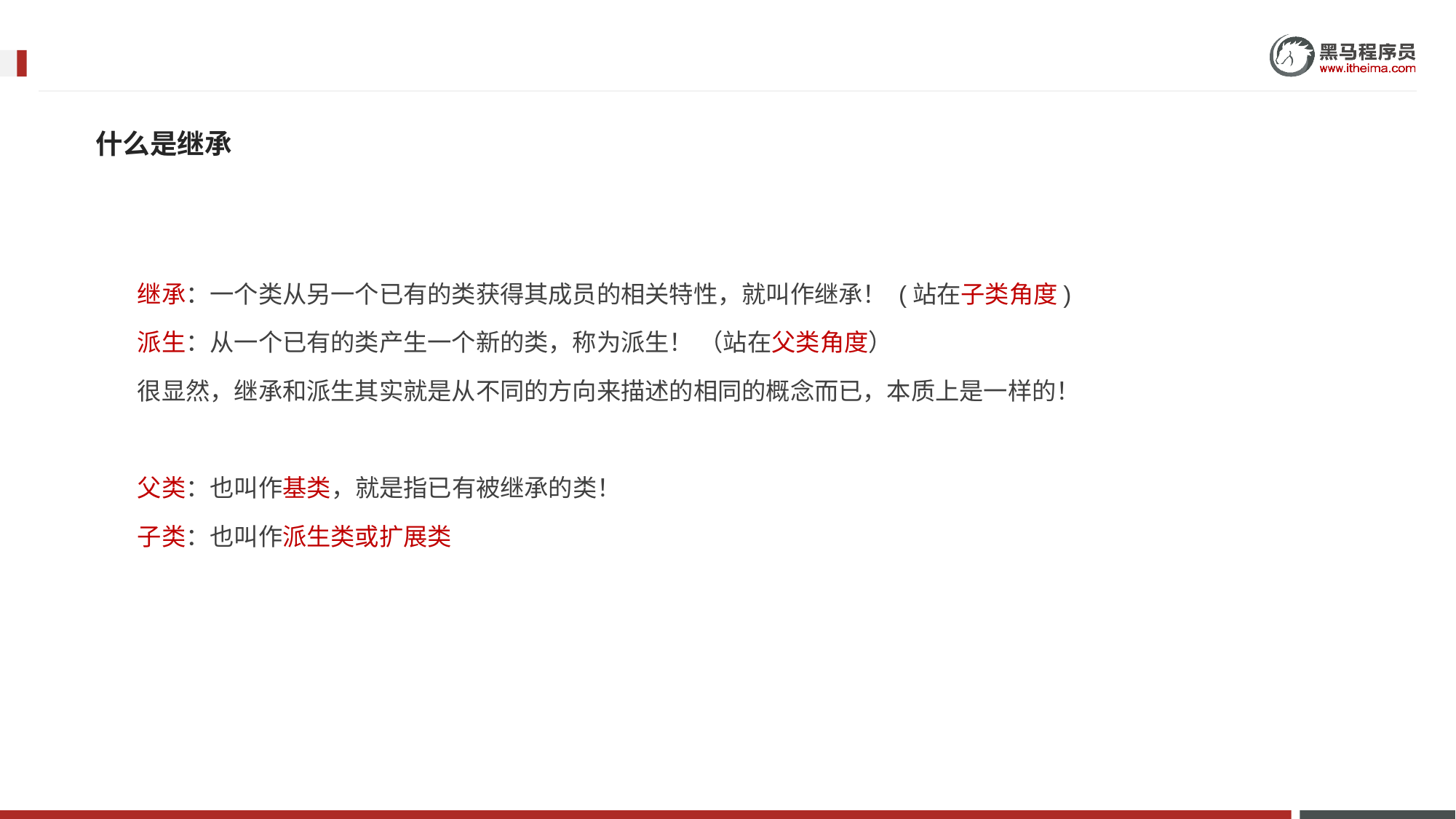

什么是继承
继承：一个类从另一个已有的类获得其成员的相关特性，就叫作继承！ (站在子类角度)
派生：从一个已有的类产生一个新的类，称为派生！ （站在父类角度）
很显然，继承和派生其实就是从不同的方向来描述的相同的概念而已，本质上是一样的！

父类：也叫作基类，就是指已有被继承的类！
子类：也叫作派生类或扩展类